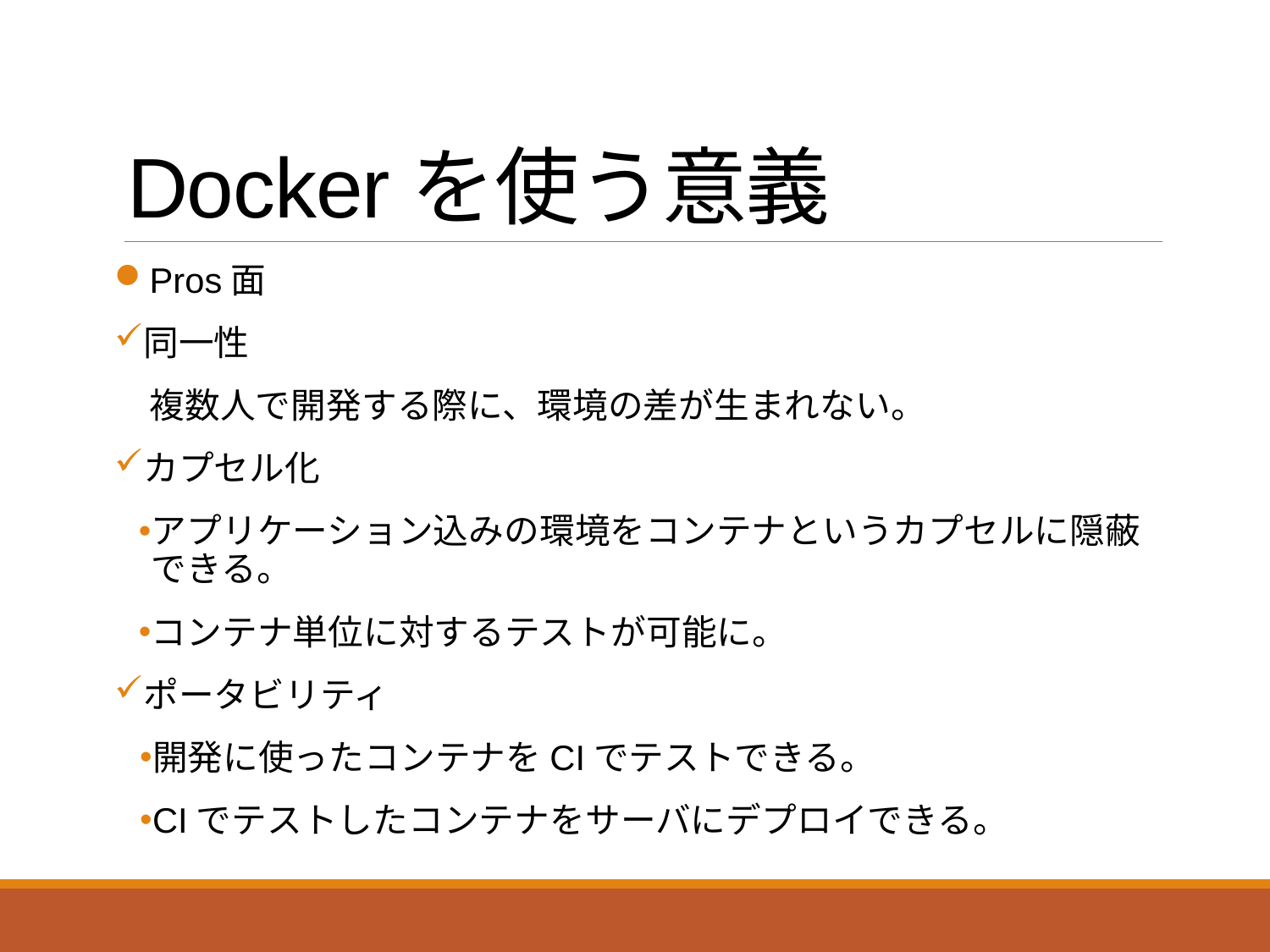

# Dockerを使う意義
Pros面
同一性
　複数人で開発する際に、環境の差が生まれない。
カプセル化
アプリケーション込みの環境をコンテナというカプセルに隠蔽できる。
コンテナ単位に対するテストが可能に。
ポータビリティ
開発に使ったコンテナをCIでテストできる。
CIでテストしたコンテナをサーバにデプロイできる。